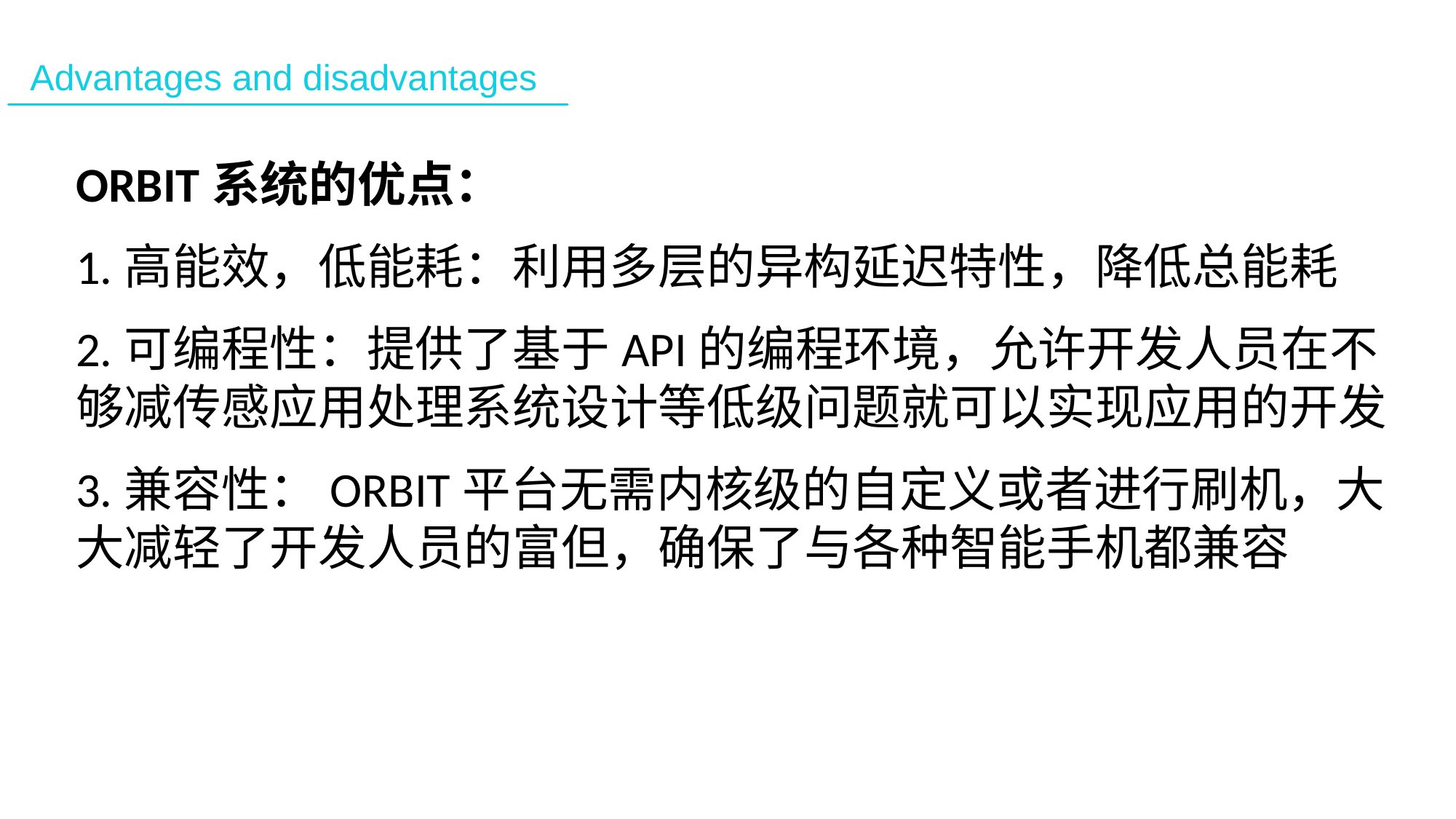

Advantages and disadvantages
ORBIT系统的优点：
1.高能效，低能耗：利用多层的异构延迟特性，降低总能耗
2.可编程性：提供了基于API的编程环境，允许开发人员在不够减传感应用处理系统设计等低级问题就可以实现应用的开发
3.兼容性：ORBIT平台无需内核级的自定义或者进行刷机，大大减轻了开发人员的富但，确保了与各种智能手机都兼容